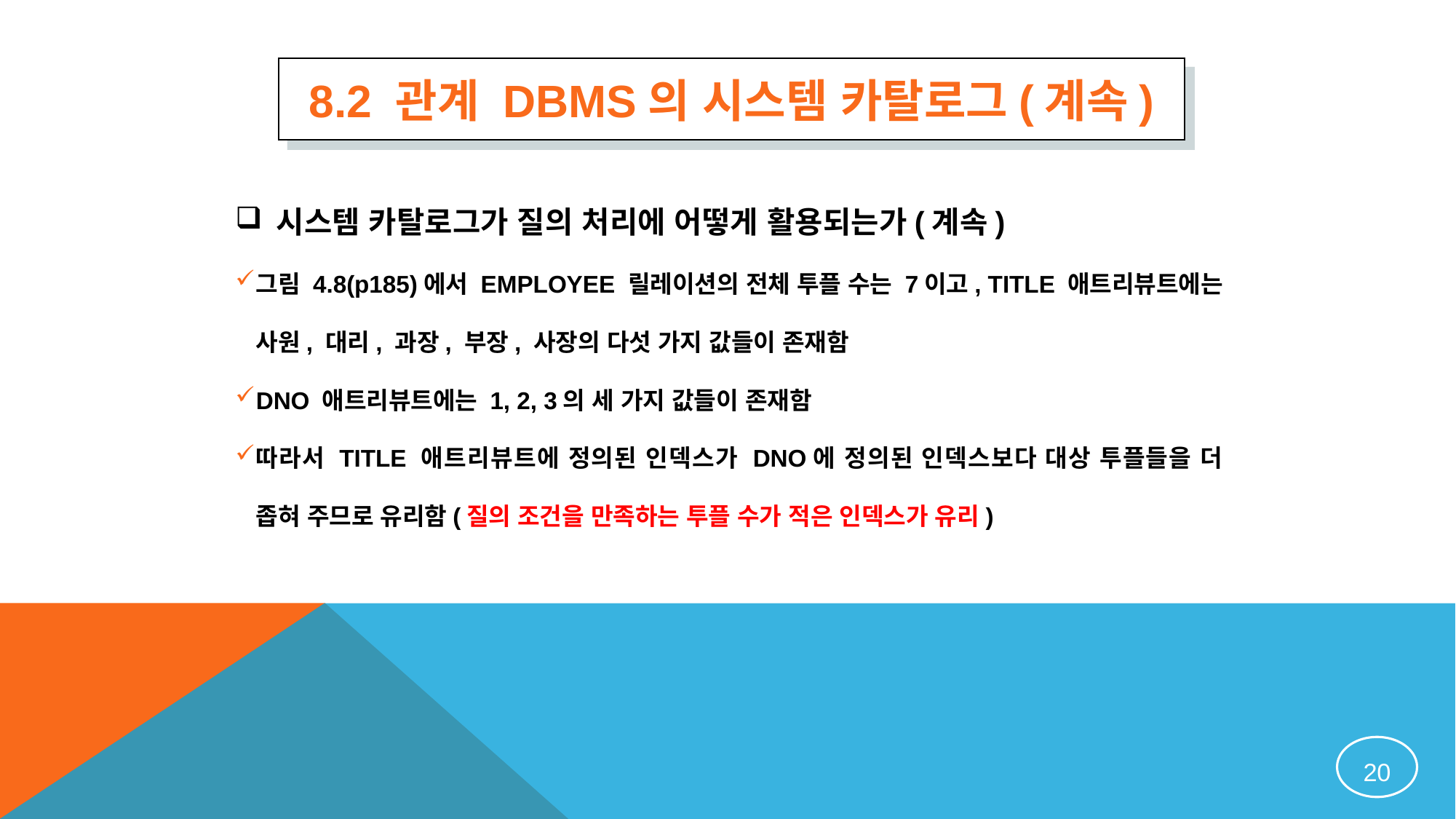

8.2 관계 DBMS의 시스템 카탈로그(계속)
시스템 카탈로그가 질의 처리에 어떻게 활용되는가(계속)
그림 4.8(p185)에서 EMPLOYEE 릴레이션의 전체 투플 수는 7이고, TITLE 애트리뷰트에는 사원, 대리, 과장, 부장, 사장의 다섯 가지 값들이 존재함
DNO 애트리뷰트에는 1, 2, 3의 세 가지 값들이 존재함
따라서 TITLE 애트리뷰트에 정의된 인덱스가 DNO에 정의된 인덱스보다 대상 투플들을 더 좁혀 주므로 유리함(질의 조건을 만족하는 투플 수가 적은 인덱스가 유리)
20